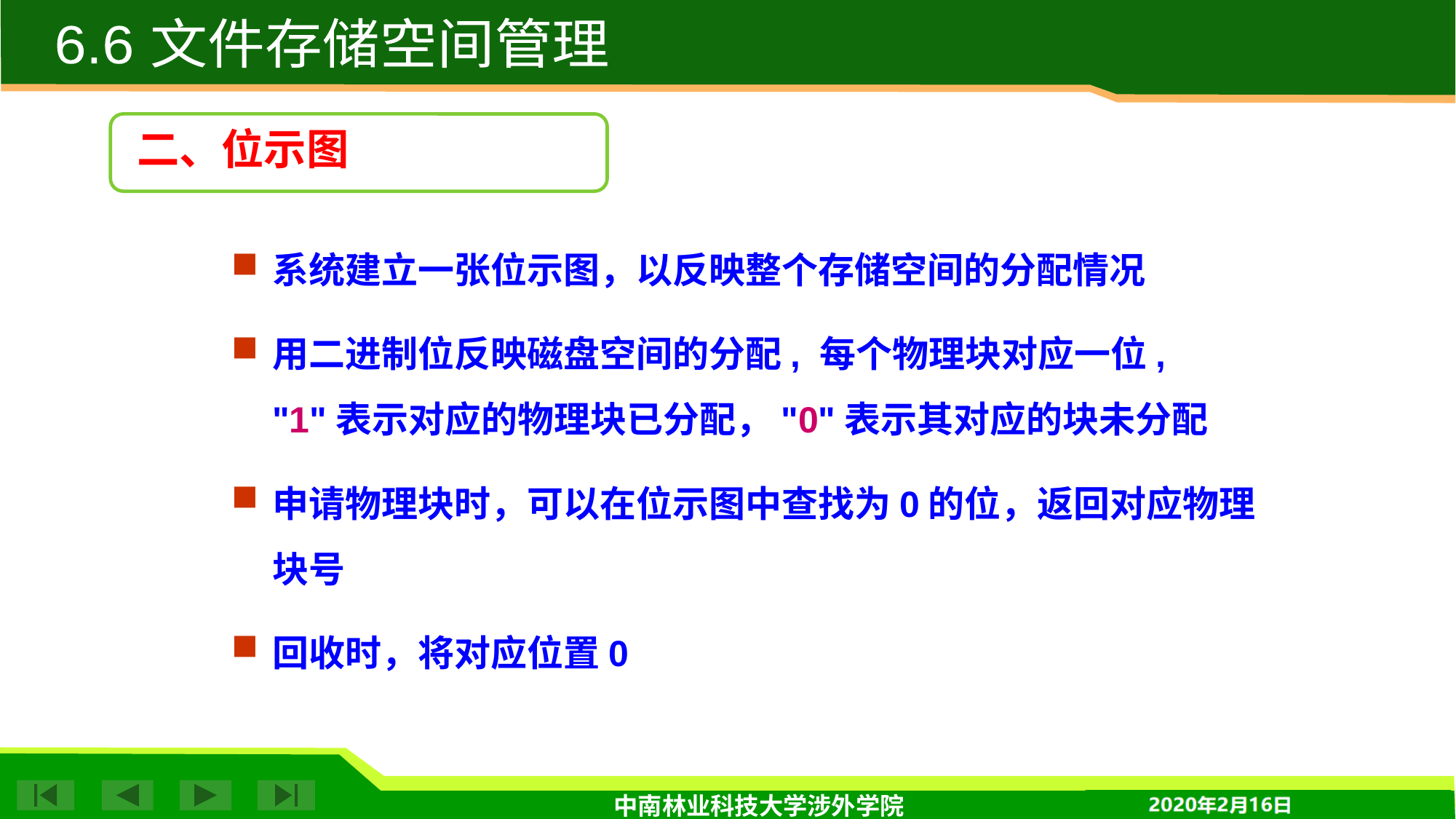

6.6 文件存储空间管理

二、位示图
系统建立一张位示图，以反映整个存储空间的分配情况
用二进制位反映磁盘空间的分配, 每个物理块对应一位, "1"表示对应的物理块已分配，"0"表示其对应的块未分配
申请物理块时，可以在位示图中查找为0的位，返回对应物理块号
回收时，将对应位置0